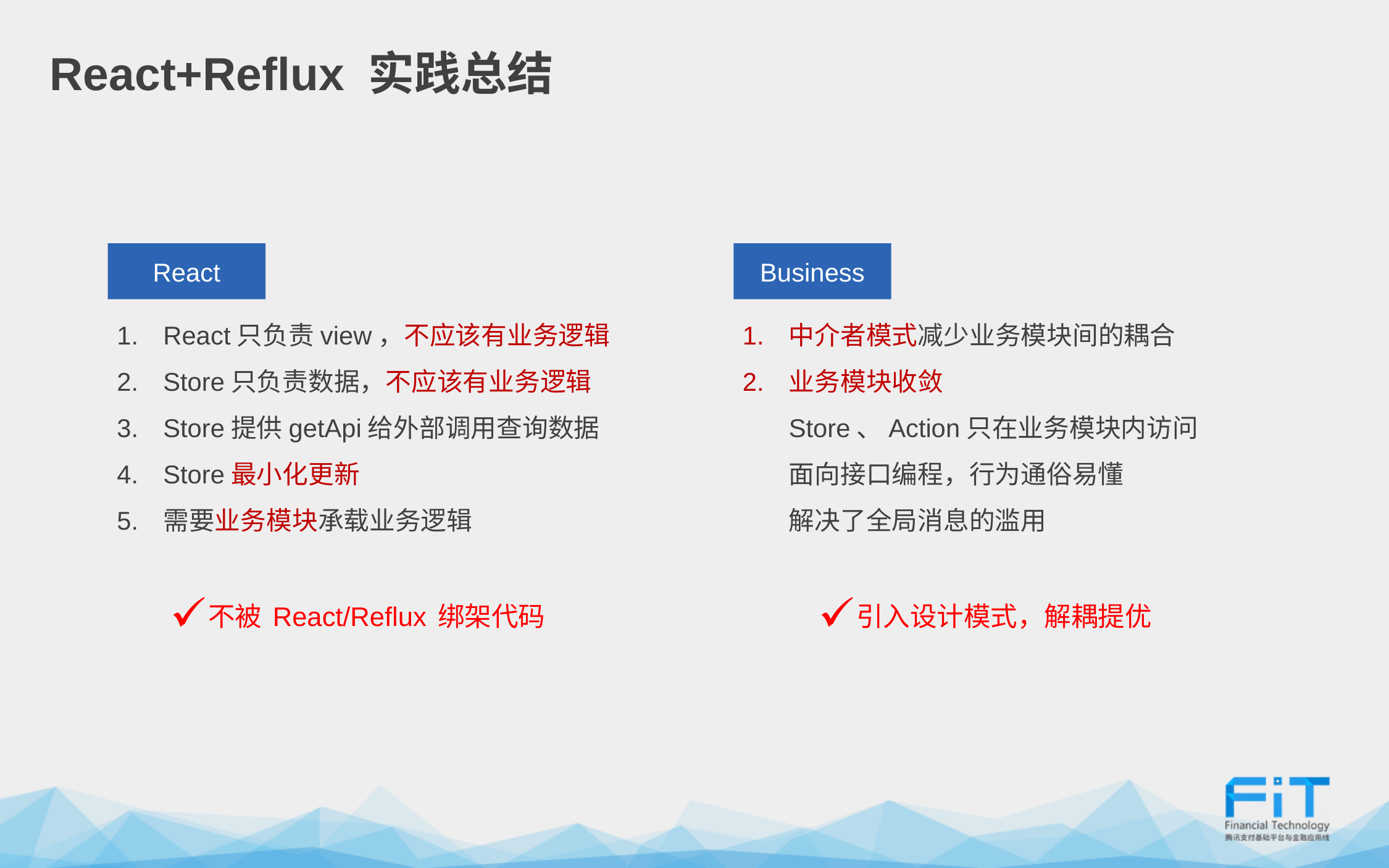

# React+Reflux 实践总结
React
Business
React只负责view，不应该有业务逻辑
Store只负责数据，不应该有业务逻辑
Store提供getApi给外部调用查询数据
Store最小化更新
需要业务模块承载业务逻辑
中介者模式减少业务模块间的耦合
业务模块收敛
Store、Action只在业务模块内访问
面向接口编程，行为通俗易懂
解决了全局消息的滥用
不被React/Reflux绑架代码
引入设计模式，解耦提优